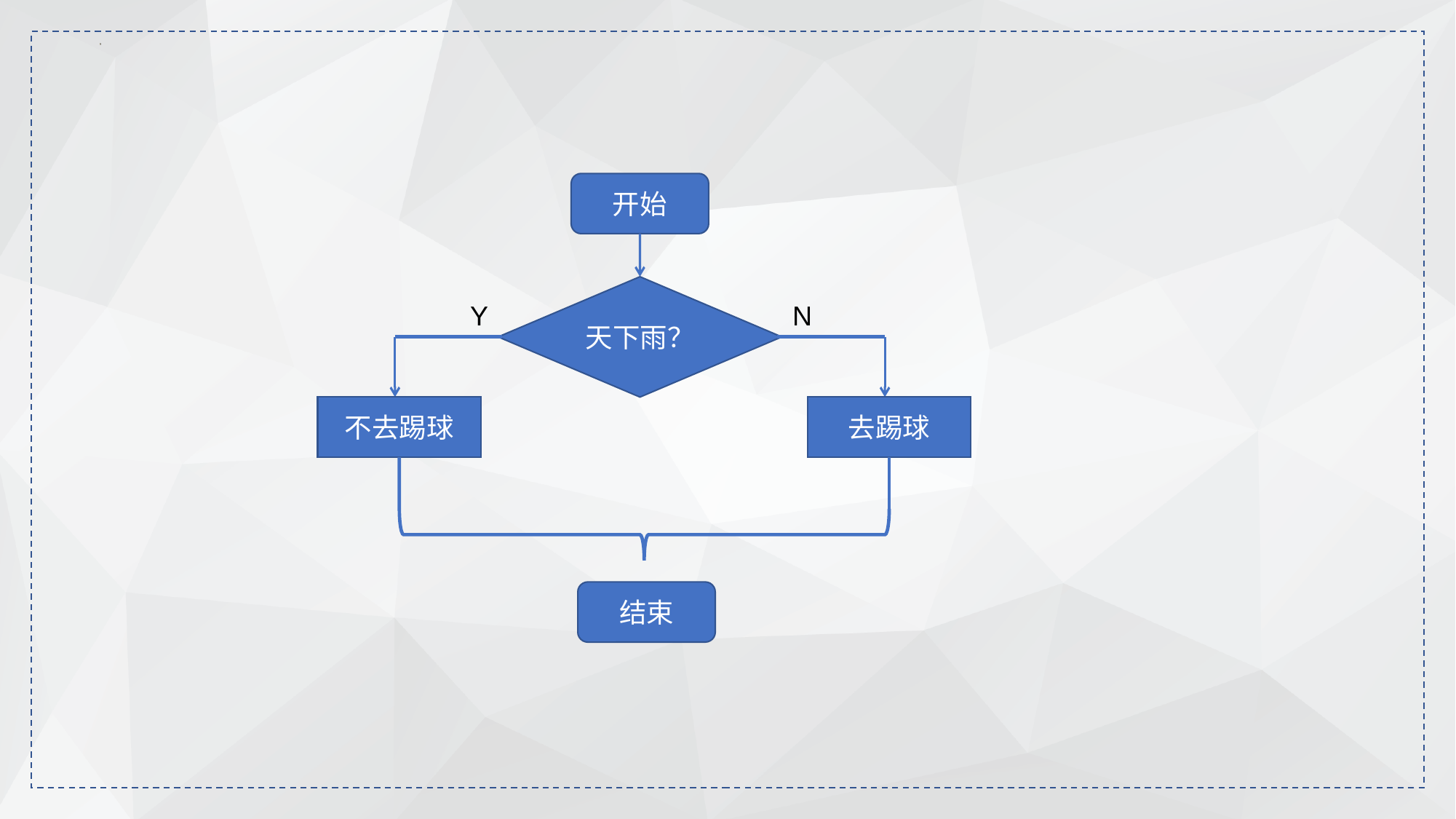

开始
天下雨？

Y
N
不去踢球
去踢球
结束